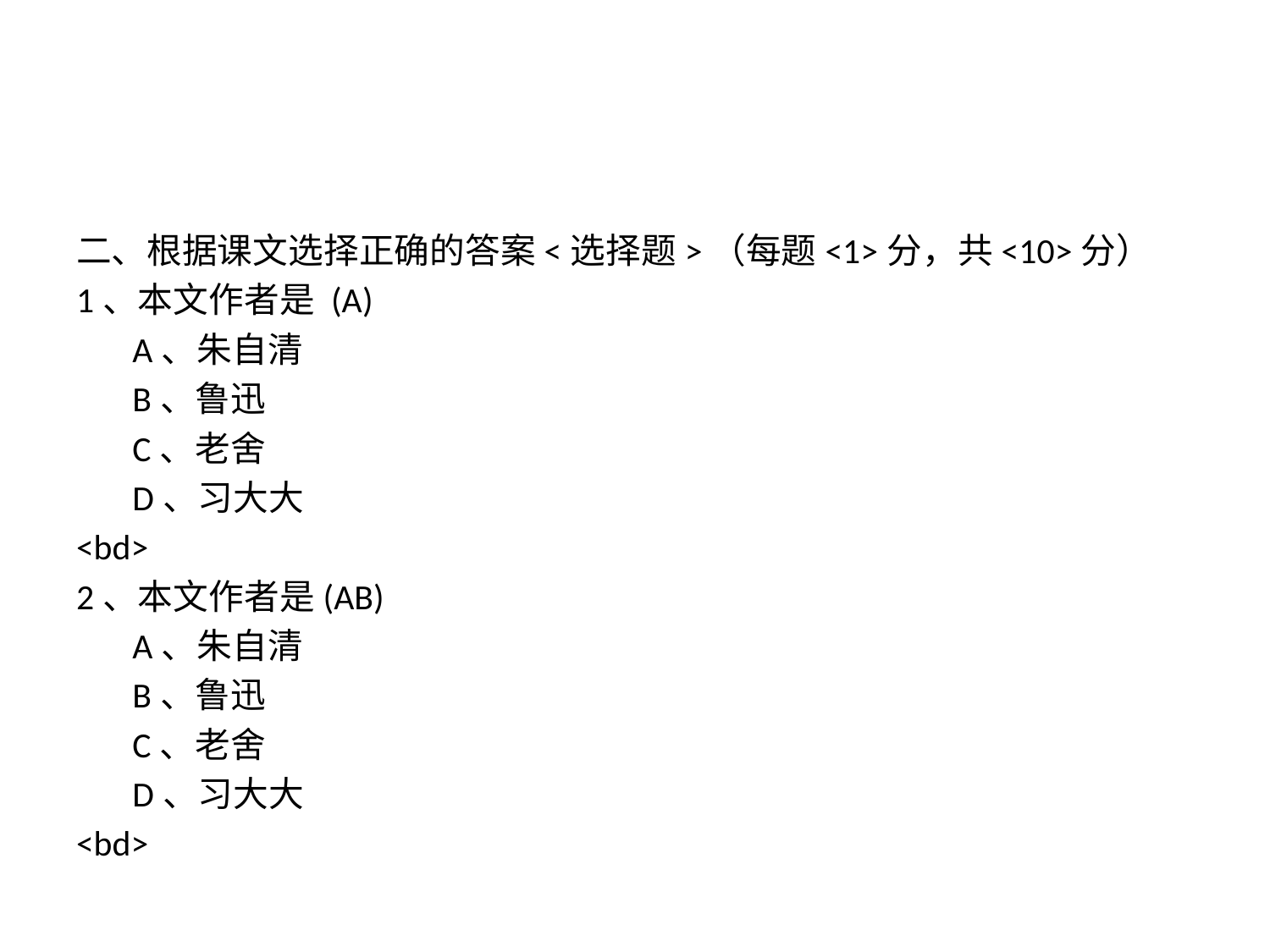

二、根据课文选择正确的答案<选择题>（每题<1>分，共<10>分）
1、本文作者是 (A)
       A、朱自清
       B、鲁迅
       C、老舍
       D、习大大
<bd>
2、本文作者是(AB)
       A、朱自清
       B、鲁迅
       C、老舍
       D、习大大
<bd>